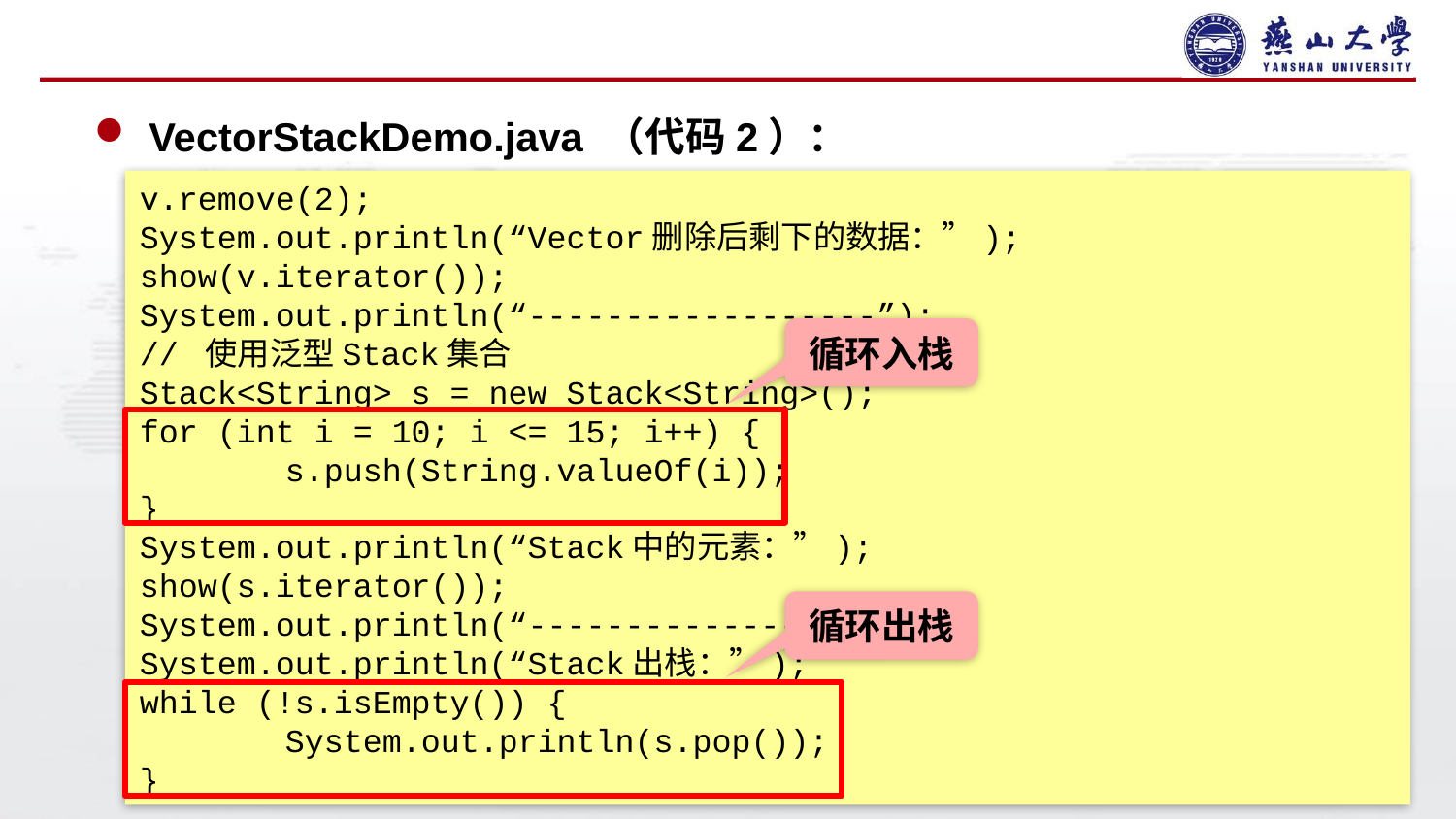

#
VectorStackDemo.java （代码2）：

v.remove(2);
System.out.println(“Vector删除后剩下的数据：”);
show(v.iterator());
System.out.println(“------------------”);
// 使用泛型Stack集合
Stack<String> s = new Stack<String>();
for (int i = 10; i <= 15; i++) {
	s.push(String.valueOf(i));
}
System.out.println(“Stack中的元素：”);
show(s.iterator());
System.out.println(“------------------”);
System.out.println(“Stack出栈：”);
while (!s.isEmpty()) {
	System.out.println(s.pop());
}
循环入栈

循环出栈